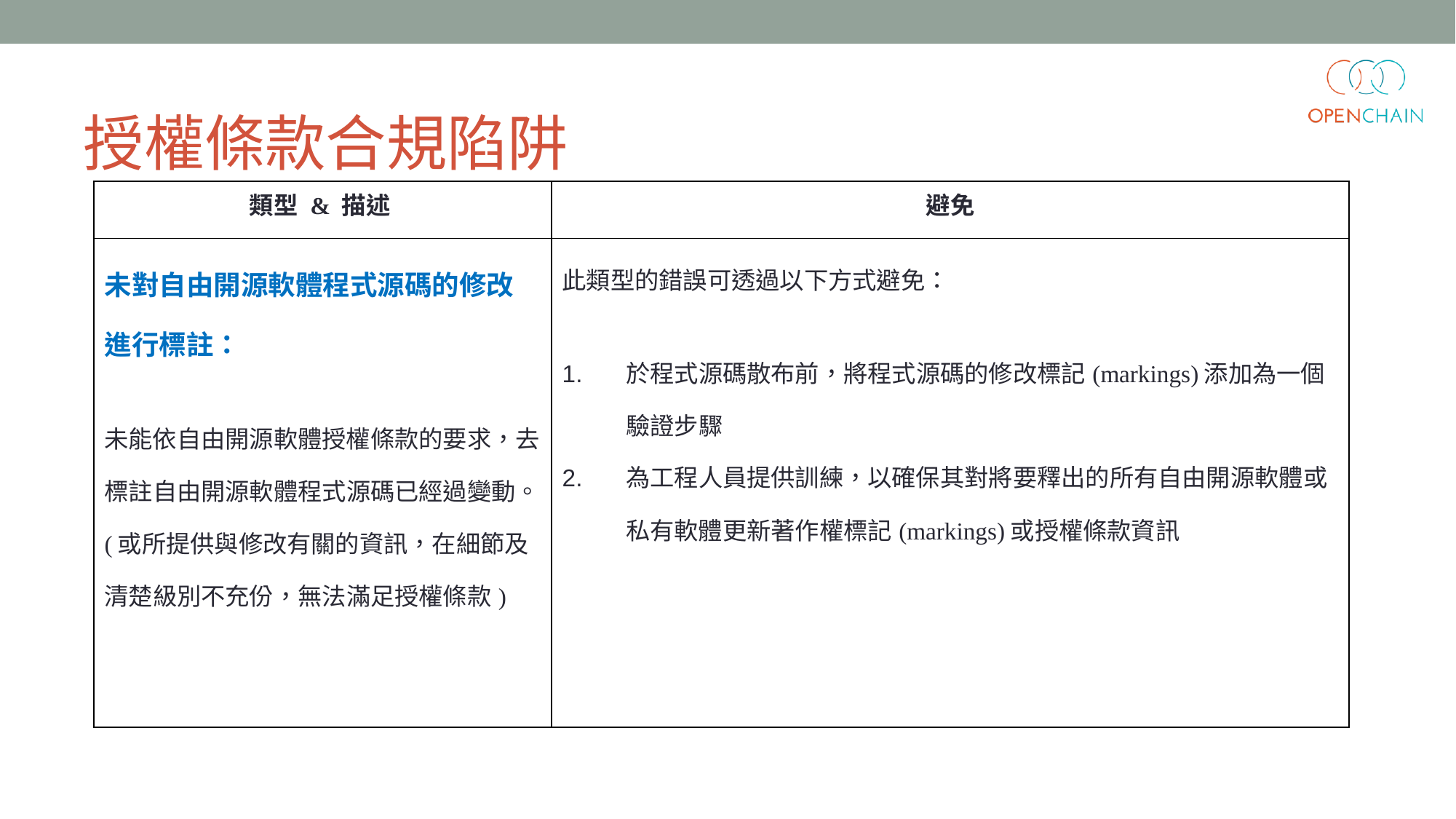

# 授權條款合規陷阱
| 類型 & 描述 | 避免 |
| --- | --- |
| 未對自由開源軟體程式源碼的修改進行標註： 未能依自由開源軟體授權條款的要求，去標註自由開源軟體程式源碼已經過變動。(或所提供與修改有關的資訊，在細節及清楚級別不充份，無法滿足授權條款) | 此類型的錯誤可透過以下方式避免： 於程式源碼散布前，將程式源碼的修改標記(markings)添加為一個驗證步驟 為工程人員提供訓練，以確保其對將要釋出的所有自由開源軟體或私有軟體更新著作權標記(markings)或授權條款資訊 |